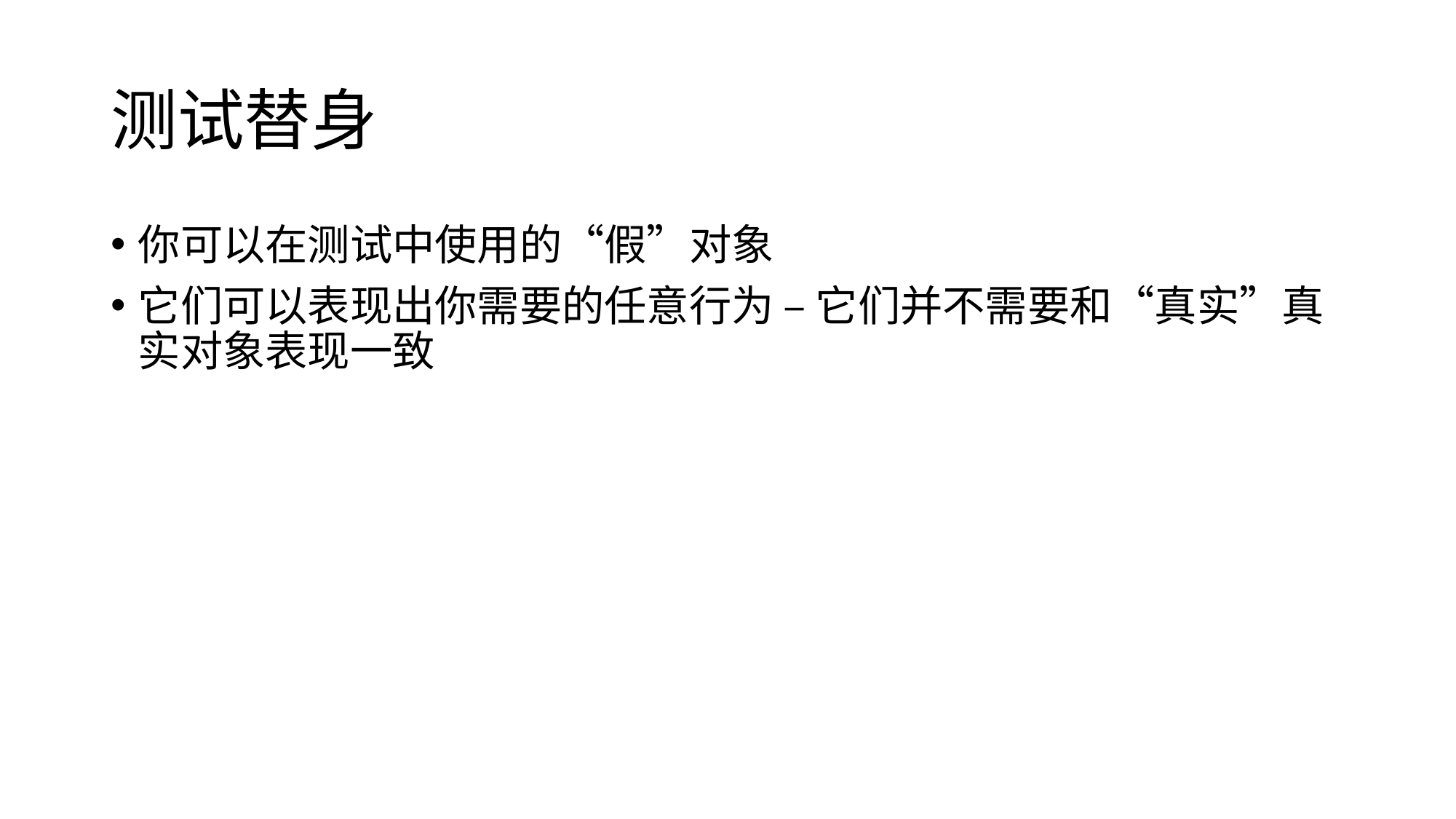

# 测试替身
你可以在测试中使用的“假”对象
它们可以表现出你需要的任意行为 – 它们并不需要和“真实”真实对象表现一致